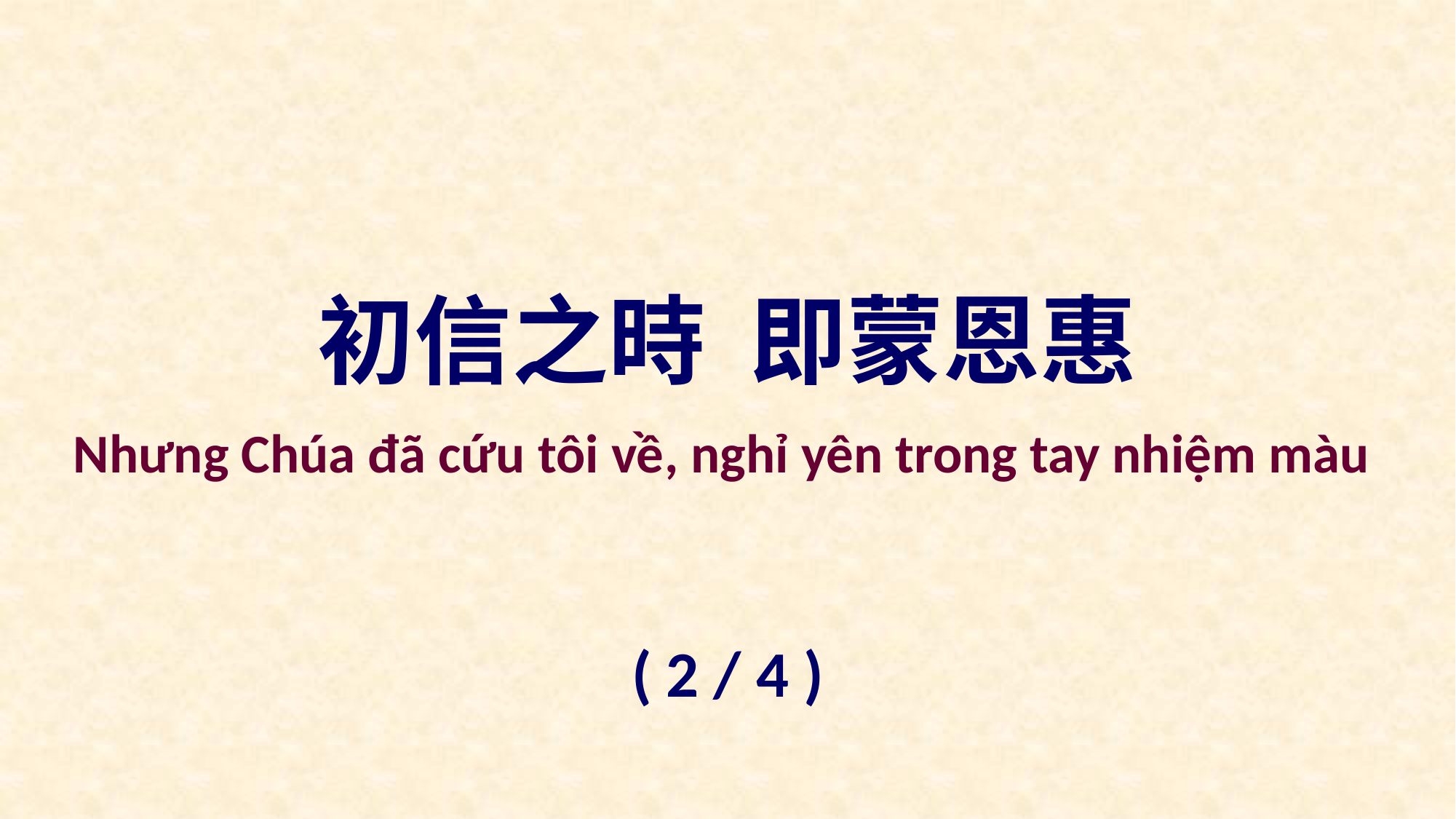

初信之時  即蒙恩惠
Nhưng Chúa đã cứu tôi về, nghỉ yên trong tay nhiệm màu
( 2 / 4 )